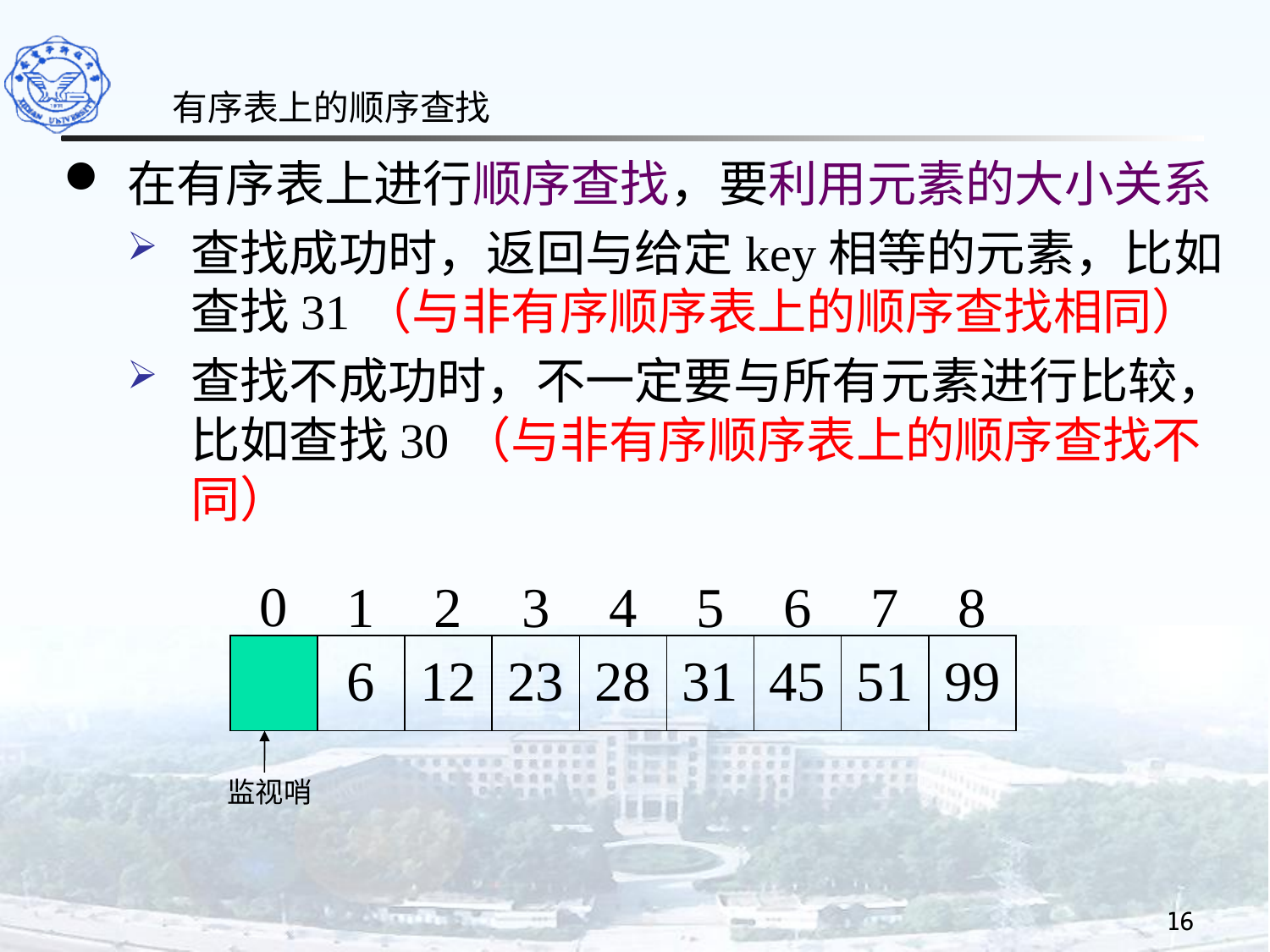

有序表上的顺序查找
在有序表上进行顺序查找，要利用元素的大小关系
查找成功时，返回与给定key相等的元素，比如查找31（与非有序顺序表上的顺序查找相同）
查找不成功时，不一定要与所有元素进行比较，比如查找30（与非有序顺序表上的顺序查找不同）
0
1
2
3
4
5
6
7
8

6
12
23
28
31
45
51
99

监视哨
16